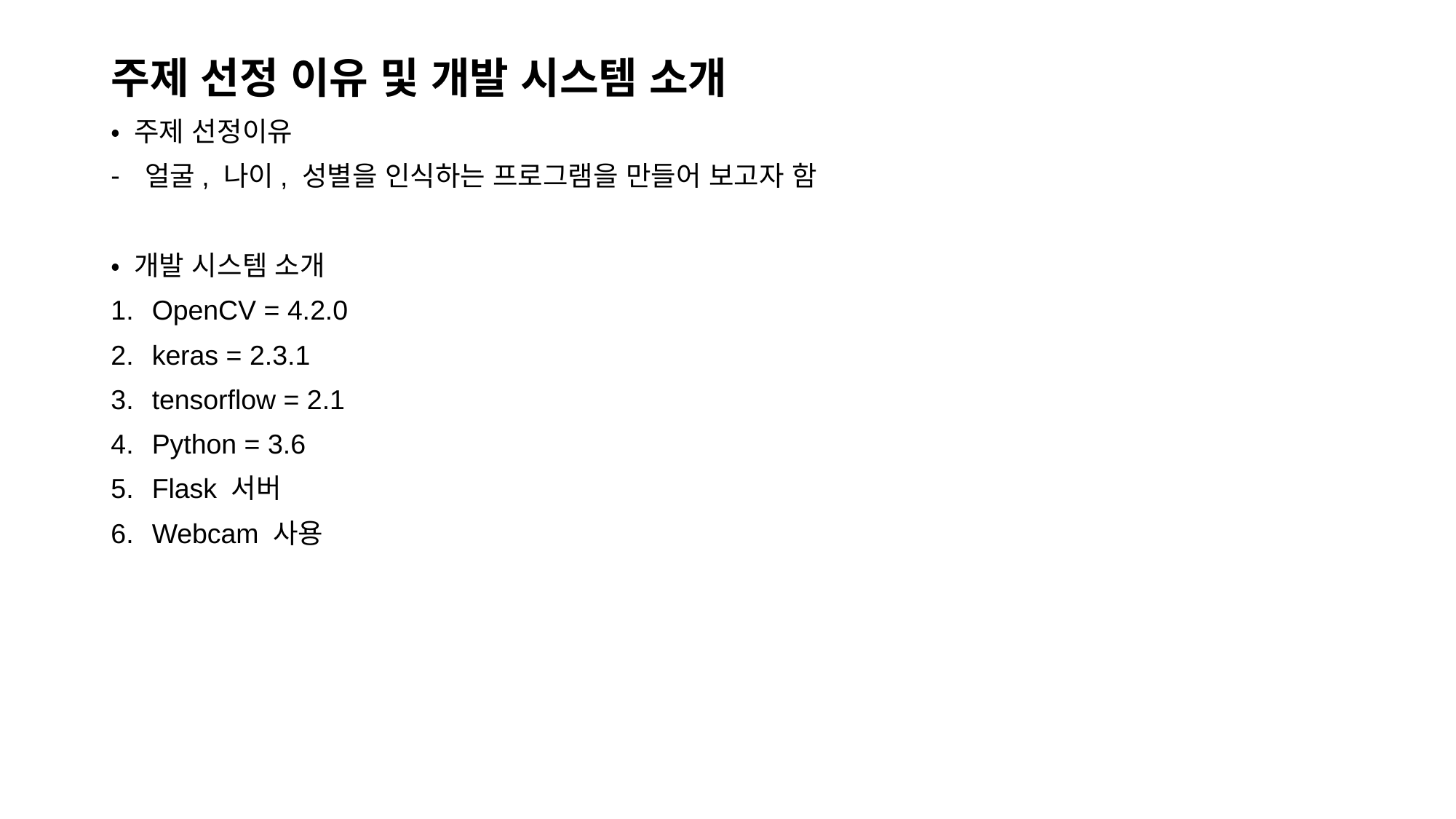

주제 선정 이유 및 개발 시스템 소개
• 주제 선정이유
얼굴, 나이, 성별을 인식하는 프로그램을 만들어 보고자 함

• 개발 시스템 소개
OpenCV = 4.2.0
keras = 2.3.1
tensorflow = 2.1
Python = 3.6
Flask 서버
Webcam 사용